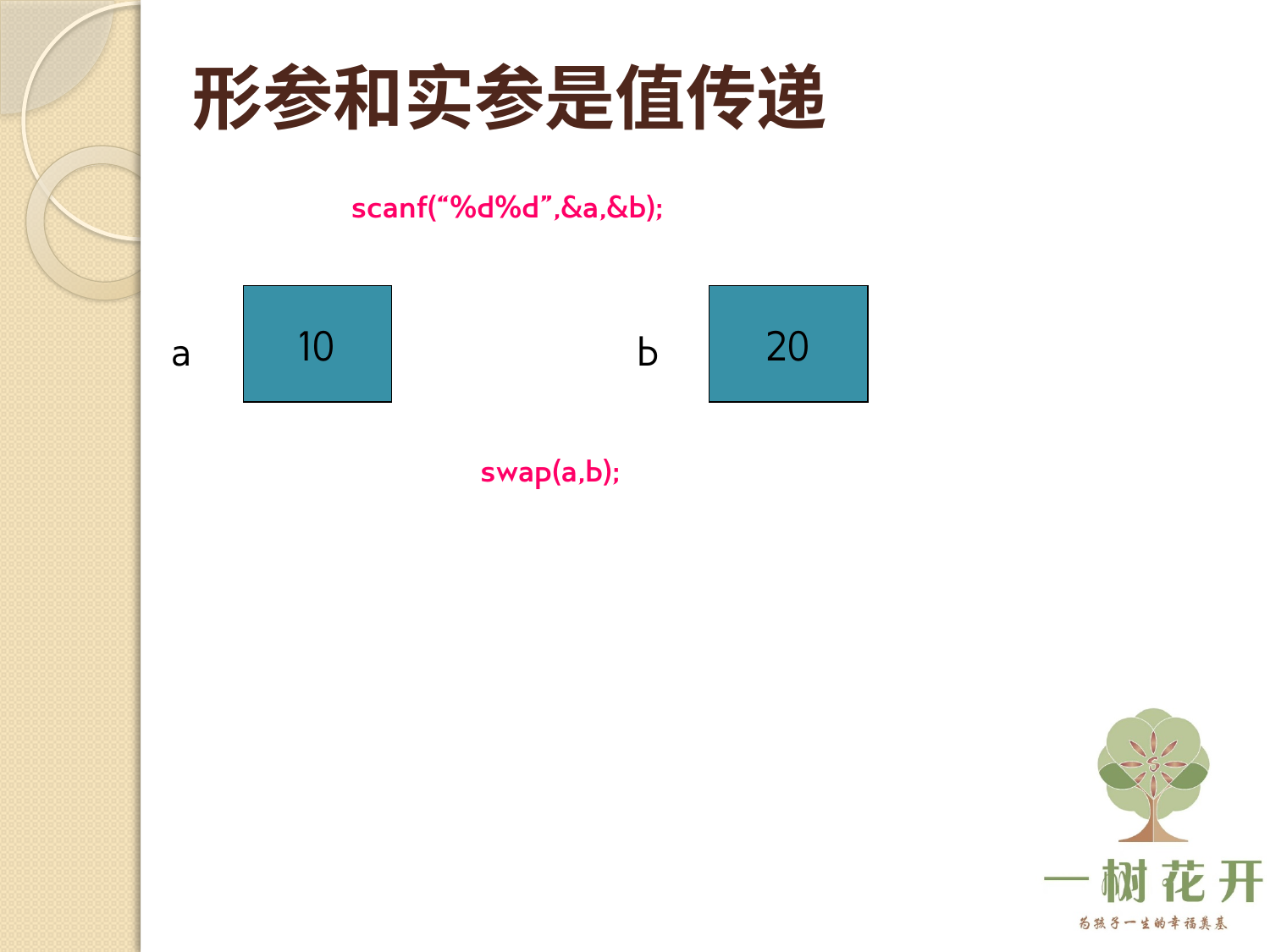

形参和实参是值传递
scanf(“%d%d”,&a,&b);
10
20
a
b
swap(a,b);